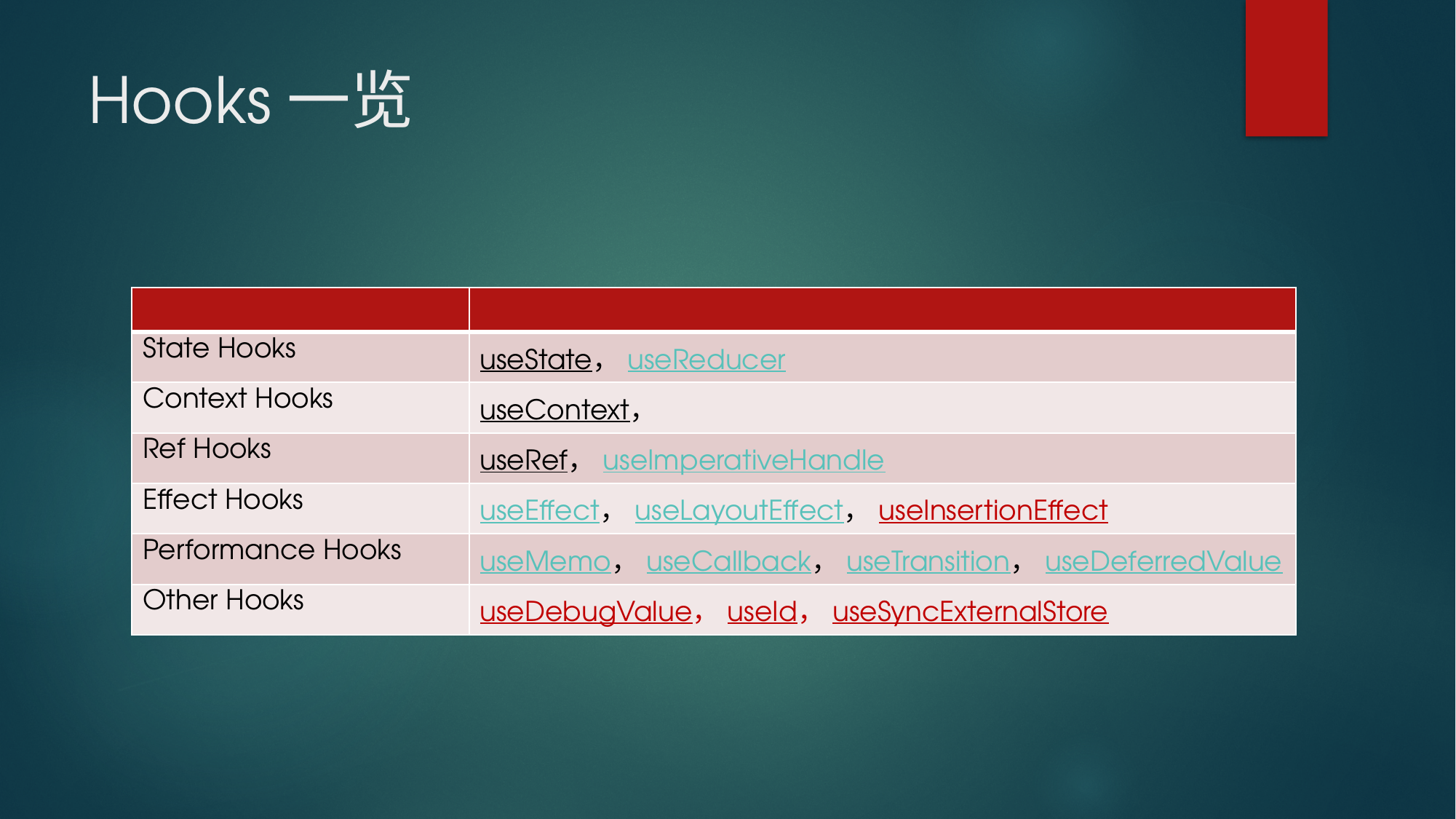

# Hooks一览
|  |  |
| --- | --- |
| State Hooks | useState，useReducer |
| Context Hooks | useContext， |
| Ref Hooks | useRef，useImperativeHandle |
| Effect Hooks | useEffect，useLayoutEffect，useInsertionEffect |
| Performance Hooks | useMemo，useCallback，useTransition，useDeferredValue |
| Other Hooks | useDebugValue，useId，useSyncExternalStore |